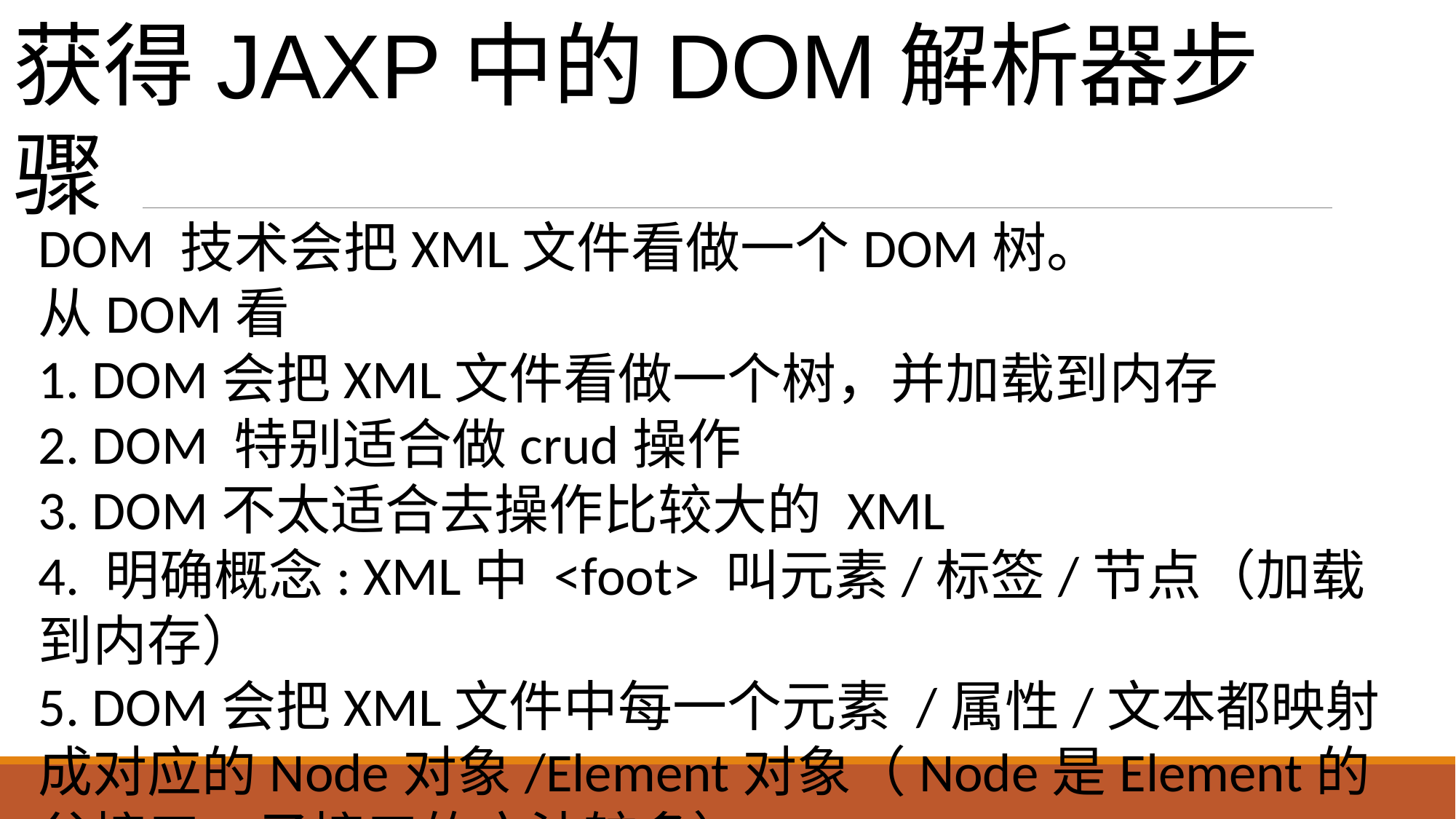

# 获得JAXP中的DOM解析器步骤
DOM 技术会把XML文件看做一个DOM树。
从DOM看
1. DOM会把XML文件看做一个树，并加载到内存
2. DOM 特别适合做crud操作
3. DOM不太适合去操作比较大的 XML
4. 明确概念: XML中 <foot> 叫元素/标签/节点（加载到内存）
5. DOM会把XML文件中每一个元素 /属性/文本都映射成对应的Node对象/Element对象（Node是Element的父接口，子接口的方法较多）